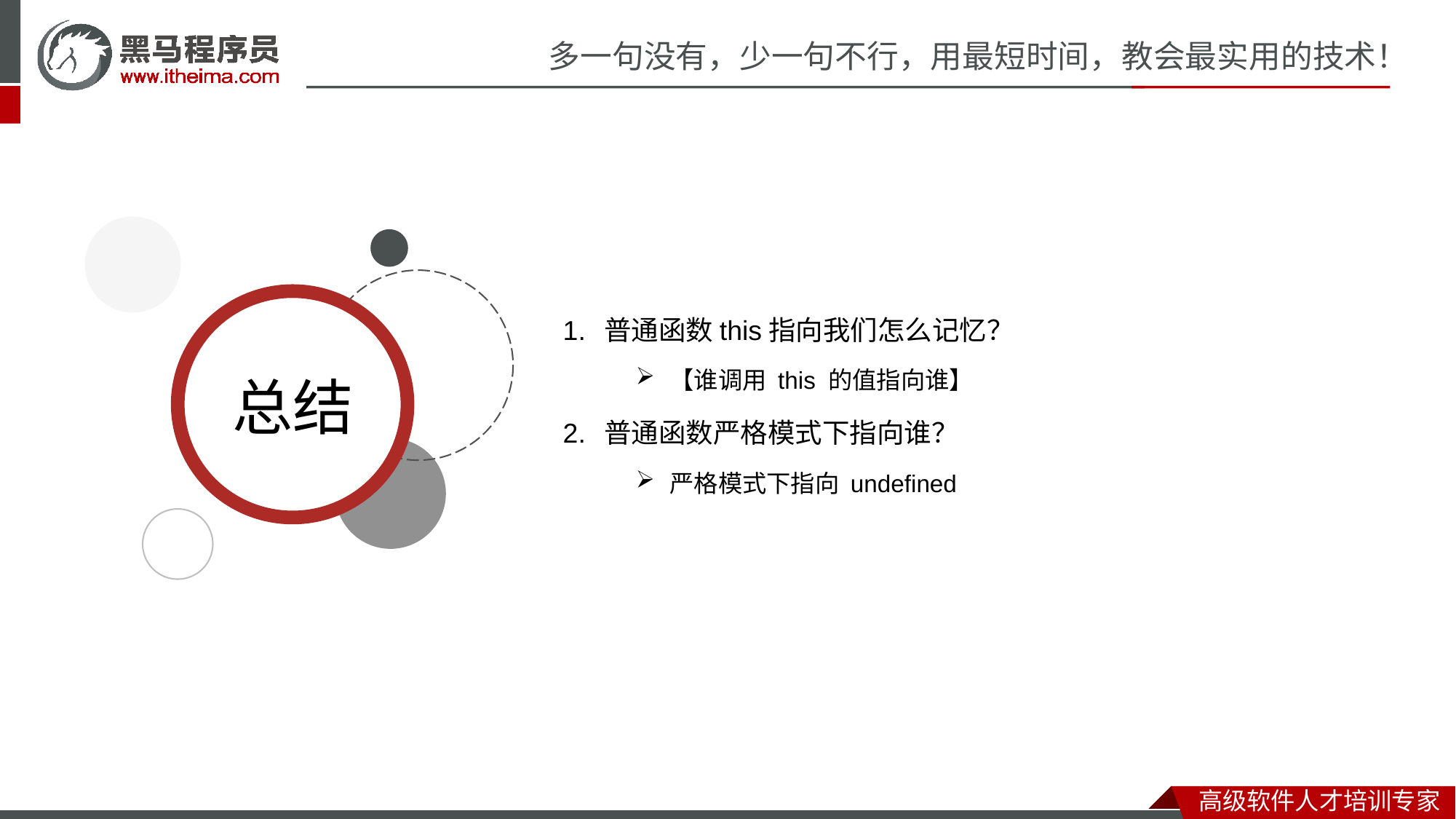

普通函数this指向我们怎么记忆？
【谁调用 this 的值指向谁】
普通函数严格模式下指向谁？
严格模式下指向 undefined